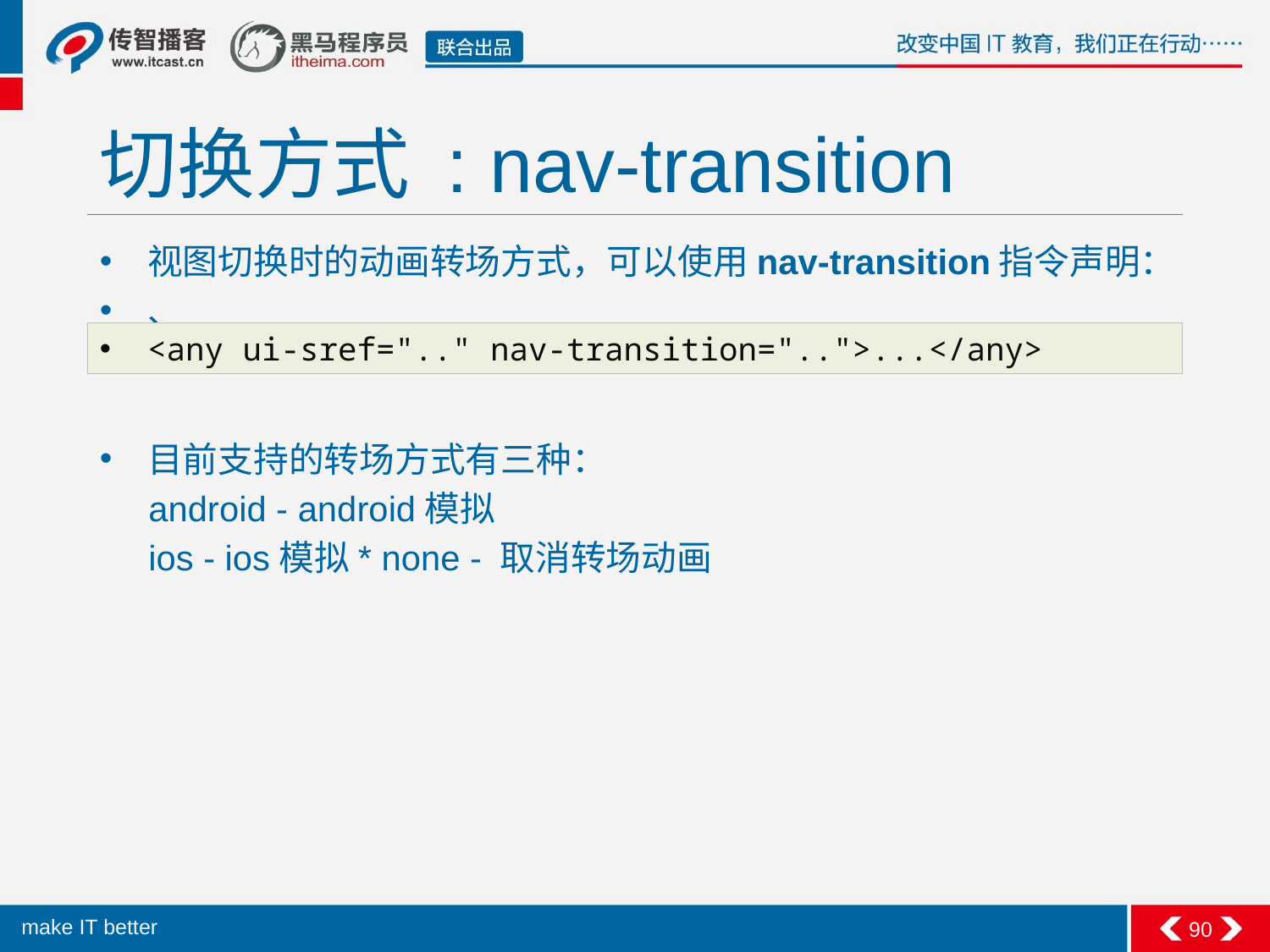

# 切换方式 : nav-transition
视图切换时的动画转场方式，可以使用nav-transition指令声明：
、

目前支持的转场方式有三种：
     android - android模拟
     ios - ios模拟* none - 取消转场动画

<any ui-sref=".." nav-transition="..">...</any>
90

make IT better